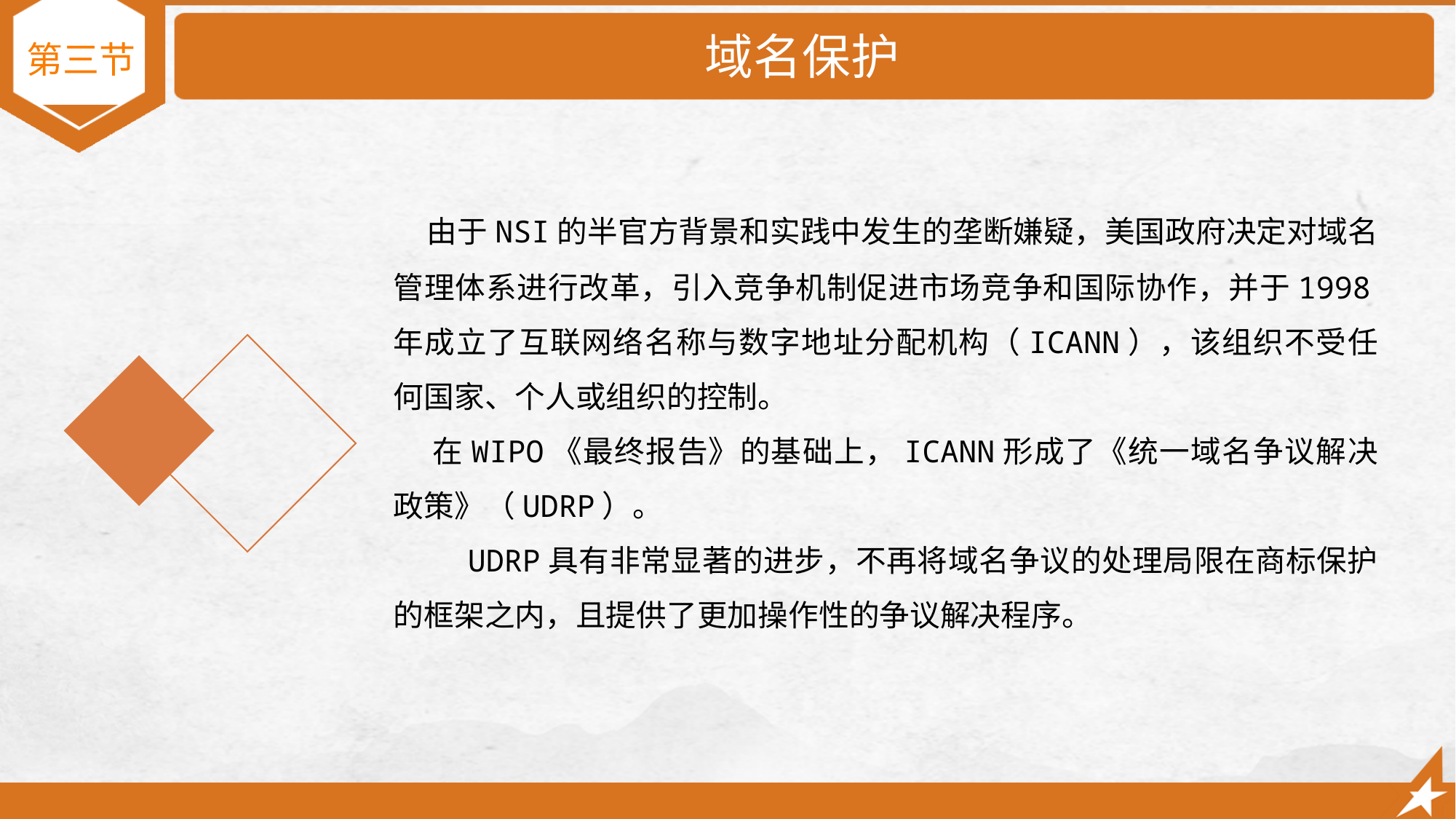

# 域名保护
第三节
   由于NSI的半官方背景和实践中发生的垄断嫌疑，美国政府决定对域名管理体系进行改革，引入竞争机制促进市场竞争和国际协作，并于1998年成立了互联网络名称与数字地址分配机构（ICANN），该组织不受任何国家、个人或组织的控制。
    在WIPO《最终报告》的基础上，ICANN形成了《统一域名争议解决政策》（UDRP）。
    UDRP具有非常显著的进步，不再将域名争议的处理局限在商标保护的框架之内，且提供了更加操作性的争议解决程序。